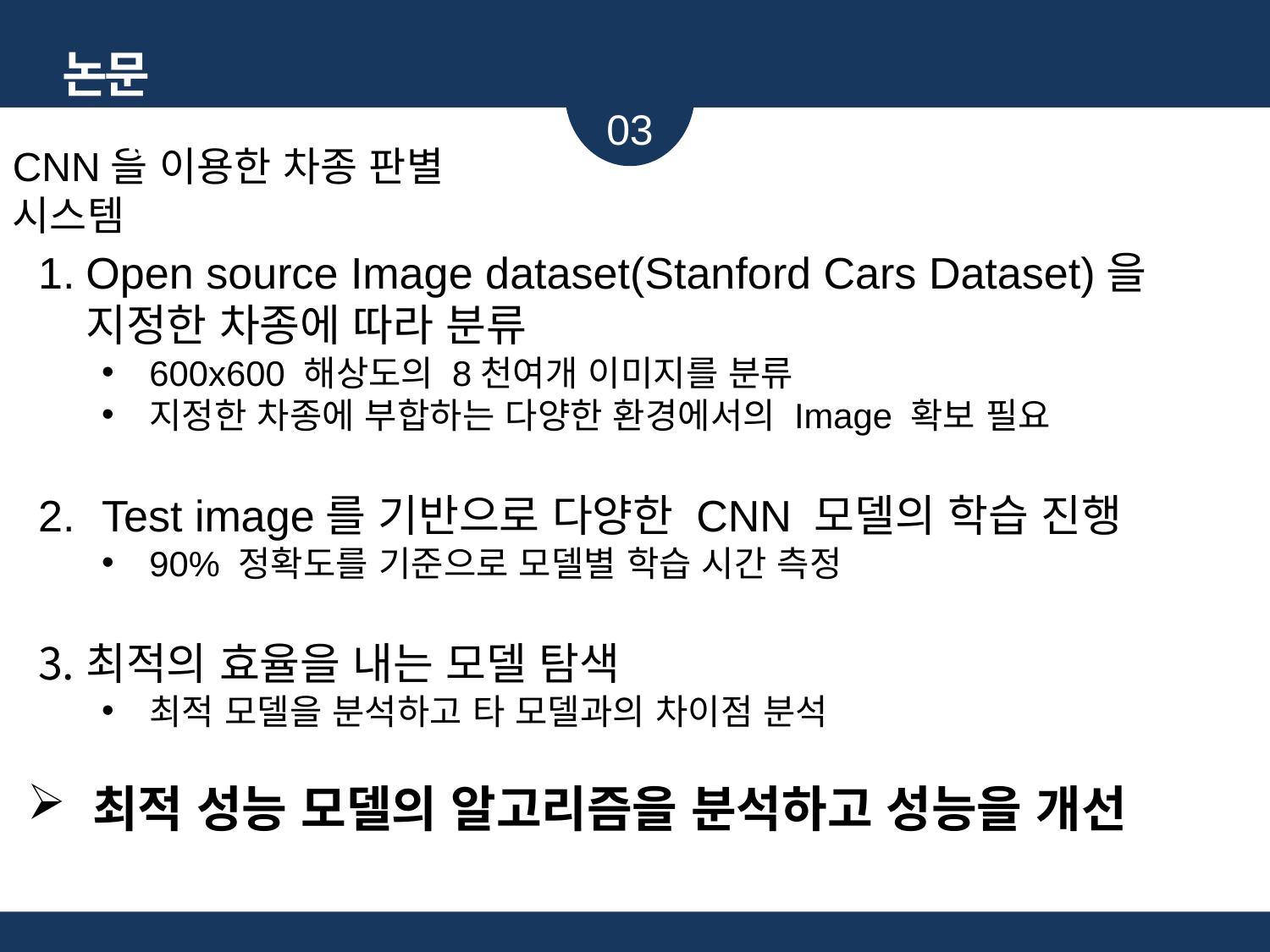

논문 주제
03

CNN을 이용한 차종 판별 시스템
Open source Image dataset(Stanford Cars Dataset)을 지정한 차종에 따라 분류
600x600 해상도의 8천여개 이미지를 분류
지정한 차종에 부합하는 다양한 환경에서의 Image 확보 필요

Test image를 기반으로 다양한 CNN 모델의 학습 진행
90% 정확도를 기준으로 모델별 학습 시간 측정

최적의 효율을 내는 모델 탐색
최적 모델을 분석하고 타 모델과의 차이점 분석

 최적 성능 모델의 알고리즘을 분석하고 성능을 개선